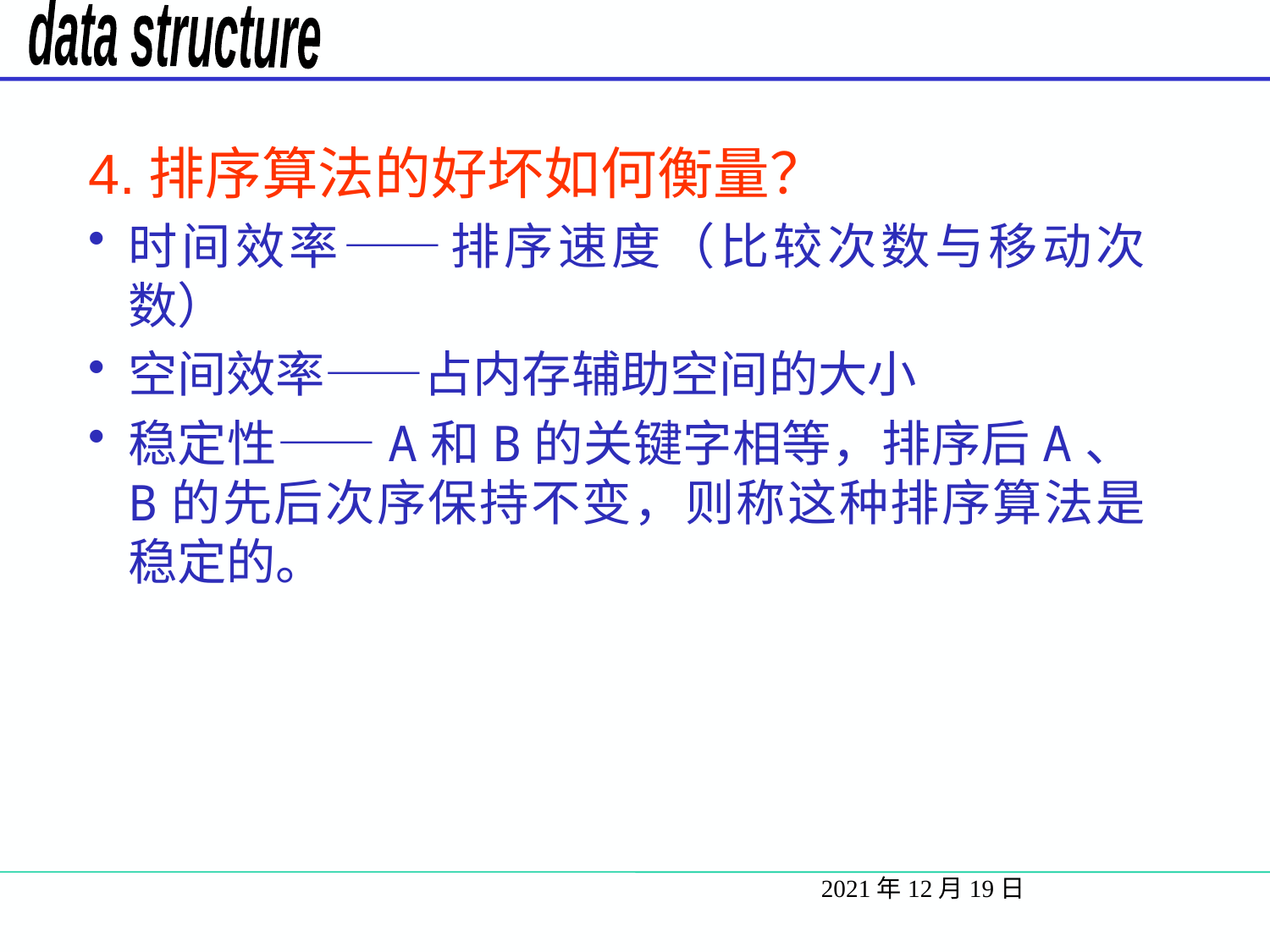

4.排序算法的好坏如何衡量？
时间效率——排序速度（比较次数与移动次数）
空间效率——占内存辅助空间的大小
稳定性——A和B的关键字相等，排序后A、B的先后次序保持不变，则称这种排序算法是稳定的。
                    2021年12月19日